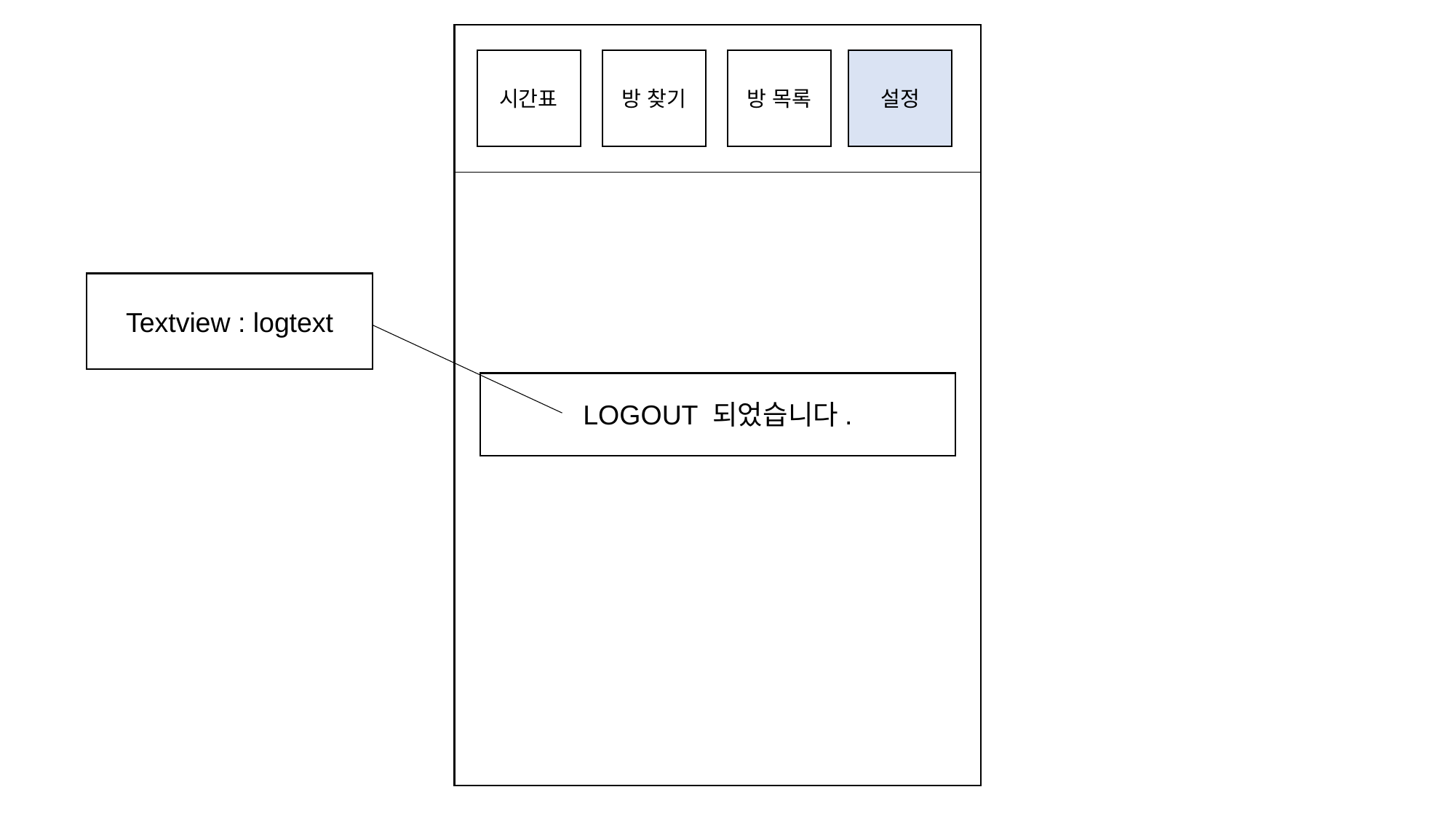

시간표
방 찾기
방 목록
설정

Textview : logtext
LOGOUT 되었습니다.